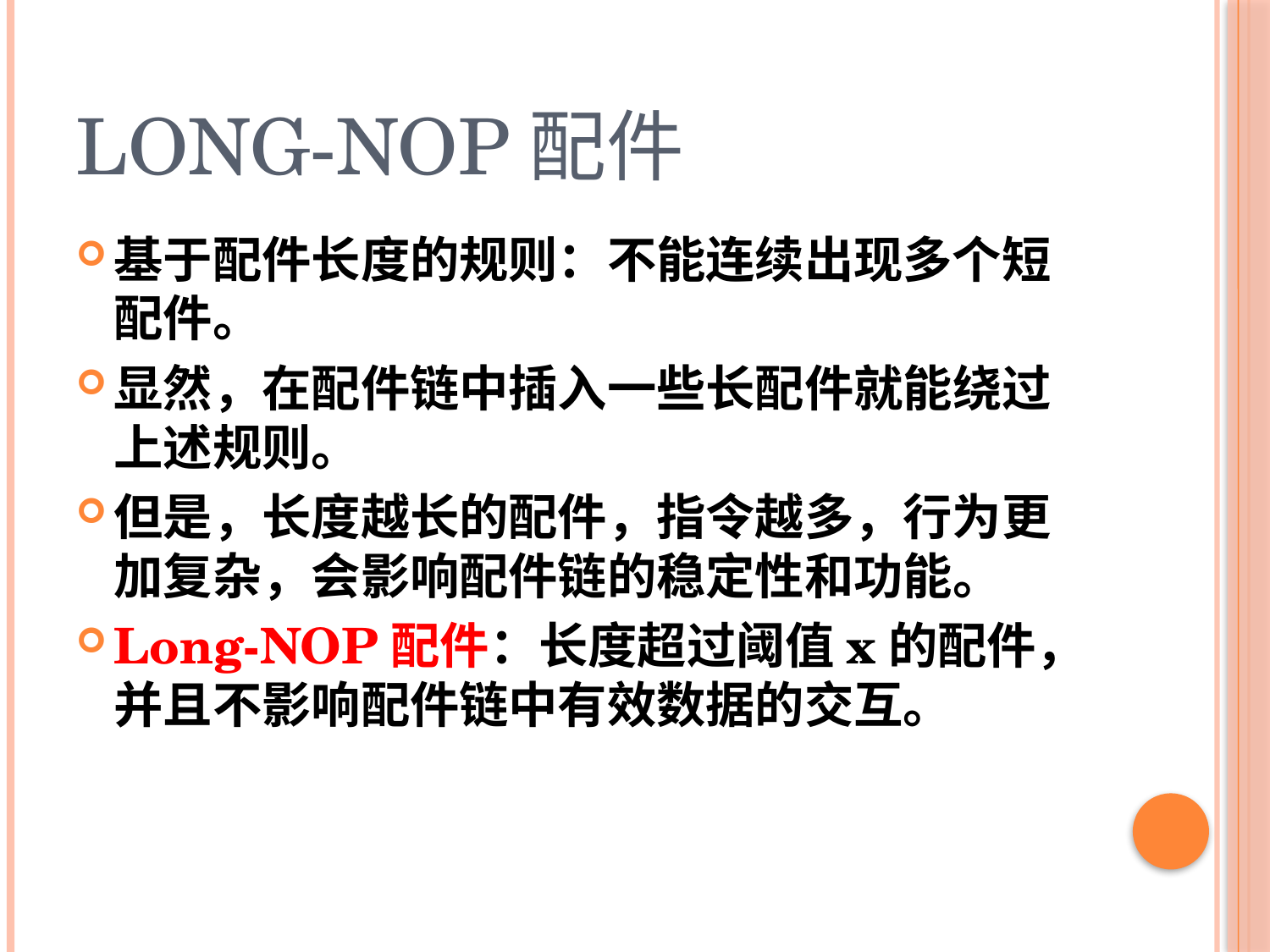

# long-nop配件
基于配件长度的规则：不能连续出现多个短配件。
显然，在配件链中插入一些长配件就能绕过上述规则。
但是，长度越长的配件，指令越多，行为更加复杂，会影响配件链的稳定性和功能。
Long-NOP配件：长度超过阈值x的配件，并且不影响配件链中有效数据的交互。